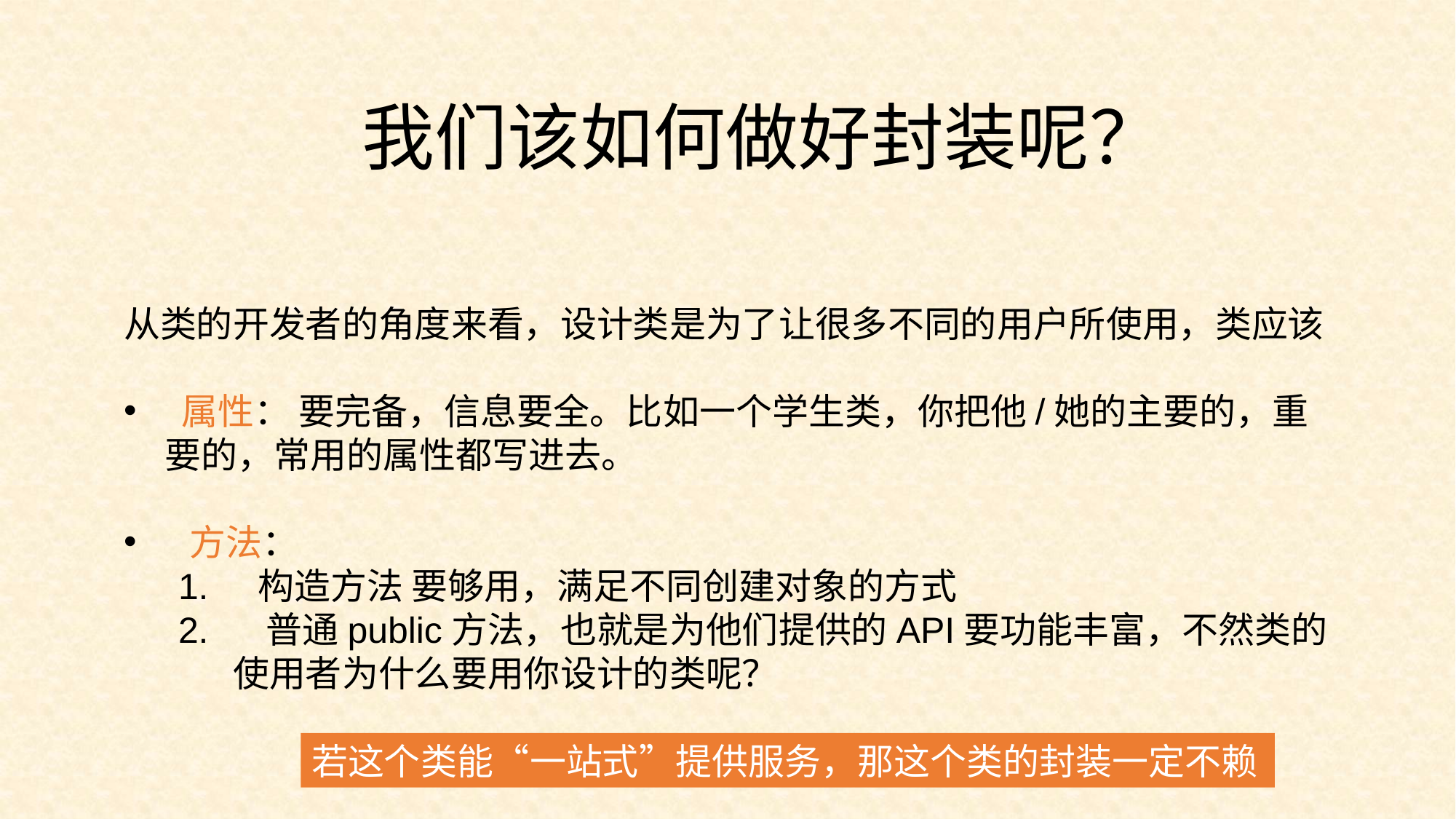

我们该如何做好封装呢？
从类的开发者的角度来看，设计类是为了让很多不同的用户所使用，类应该

 属性： 要完备，信息要全。比如一个学生类，你把他/她的主要的，重要的，常用的属性都写进去。

  方法：
  构造方法 要够用，满足不同创建对象的方式
   普通public方法，也就是为他们提供的API要功能丰富，不然类的使用者为什么要用你设计的类呢？
若这个类能“一站式”提供服务，那这个类的封装一定不赖